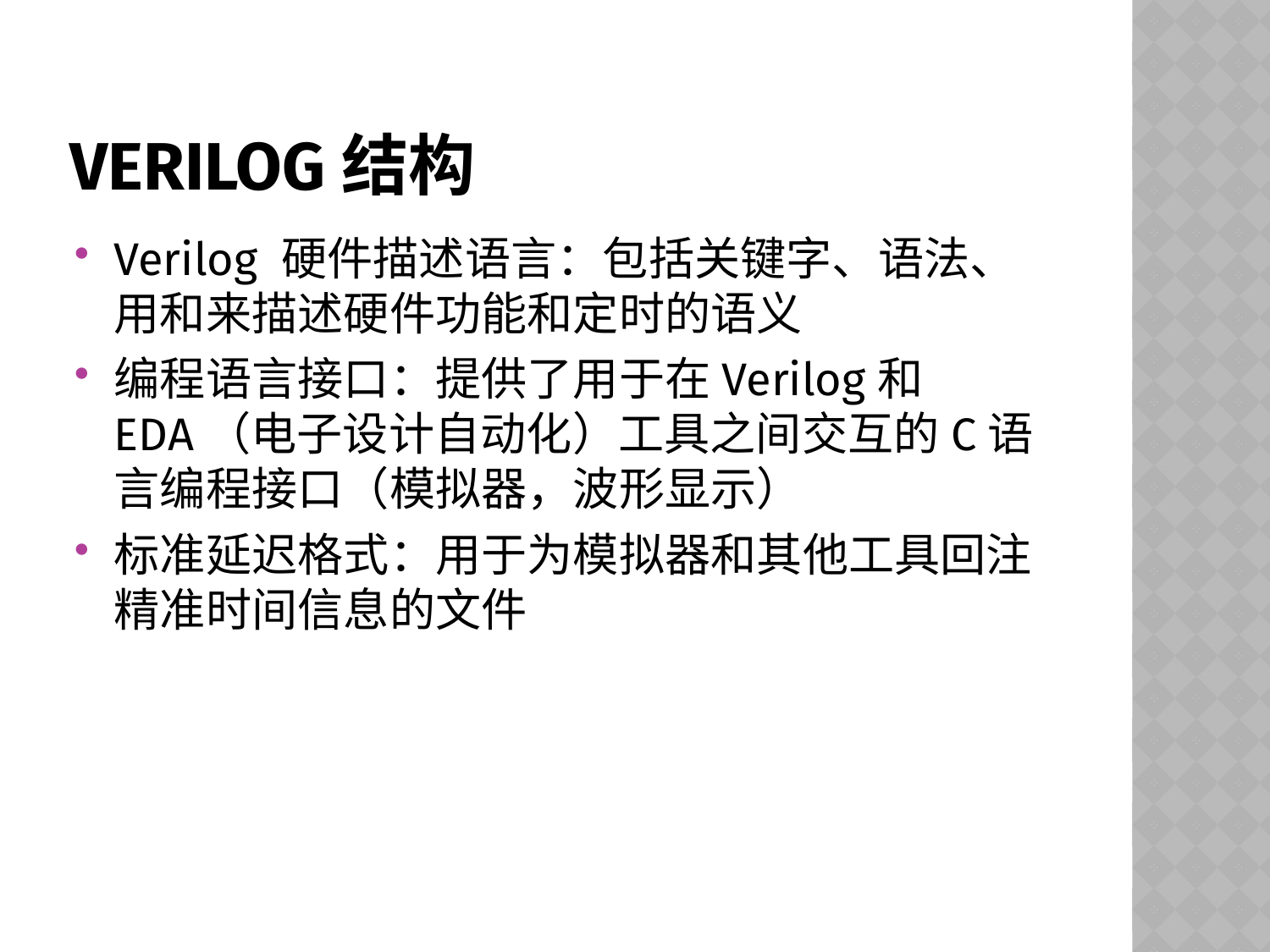

# Verilog结构
Verilog 硬件描述语言：包括关键字、语法、用和来描述硬件功能和定时的语义
编程语言接口：提供了用于在Verilog和EDA（电子设计自动化）工具之间交互的C语言编程接口（模拟器，波形显示）
标准延迟格式：用于为模拟器和其他工具回注精准时间信息的文件